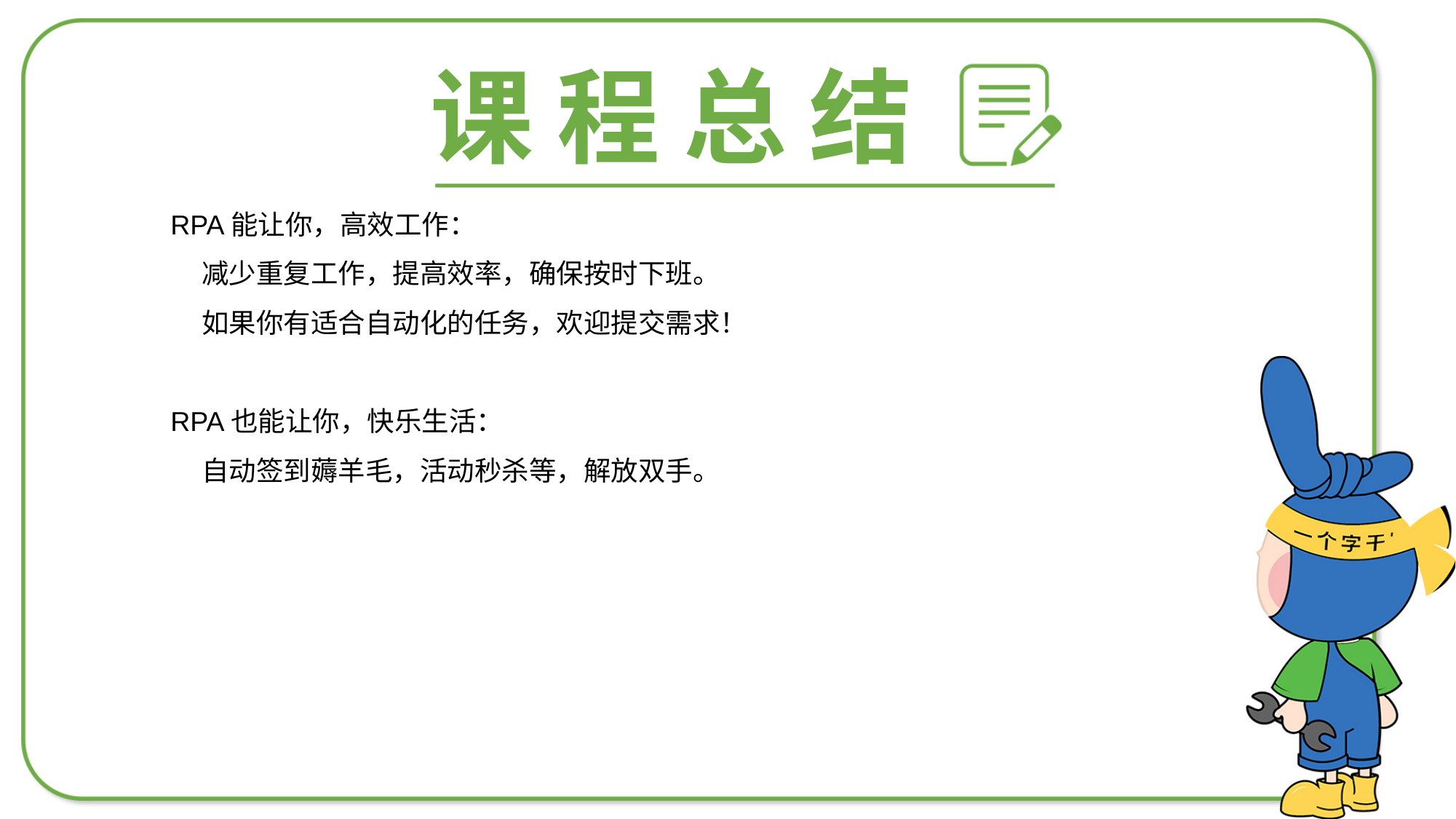

课 程 总 结
RPA能让你，高效工作：
    减少重复工作，提高效率，确保按时下班。
    如果你有适合自动化的任务，欢迎提交需求！

RPA也能让你，快乐生活：
    自动签到薅羊毛，活动秒杀等，解放双手。